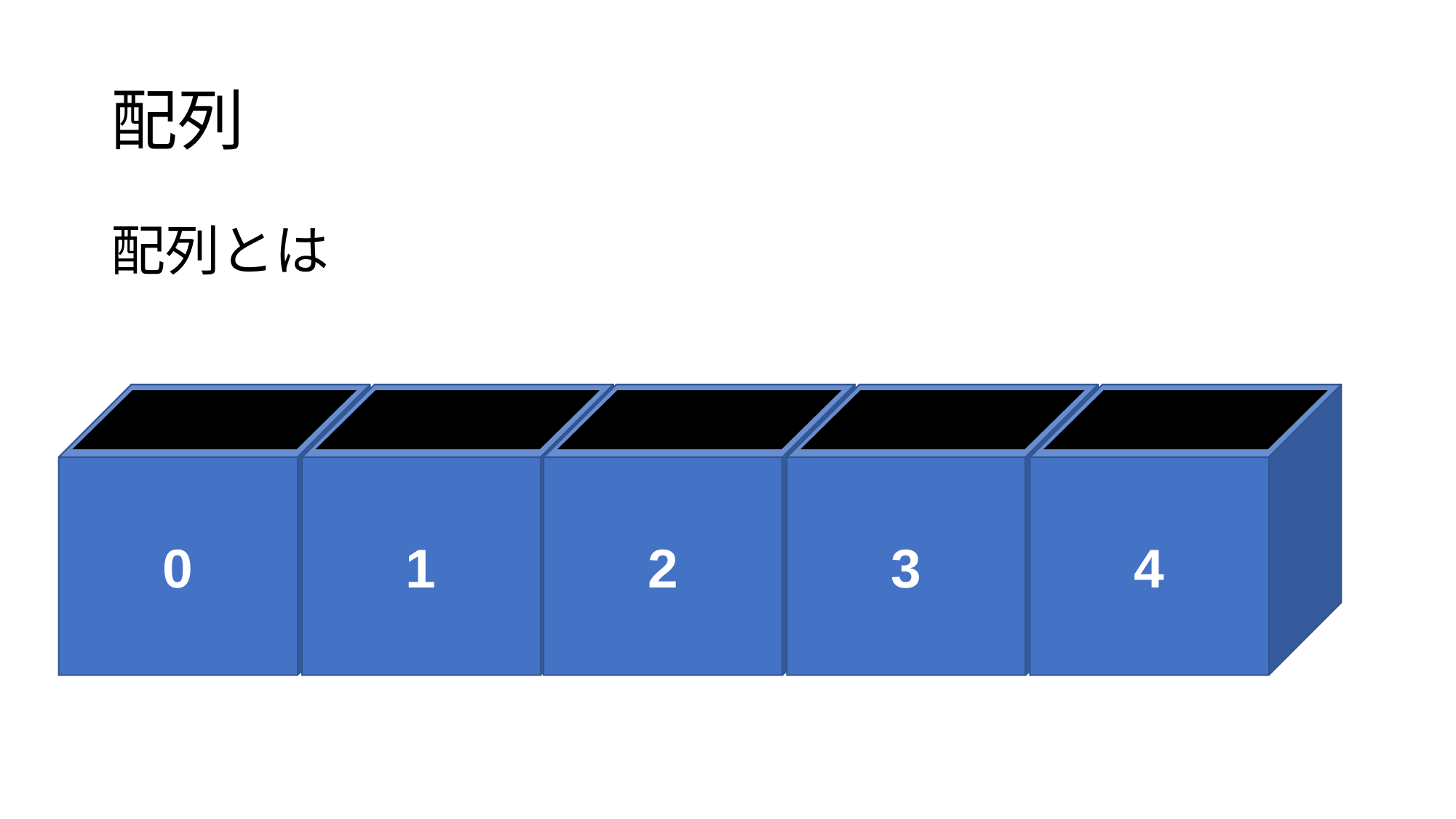

# 配列
配列とは

4

3

2

1

0